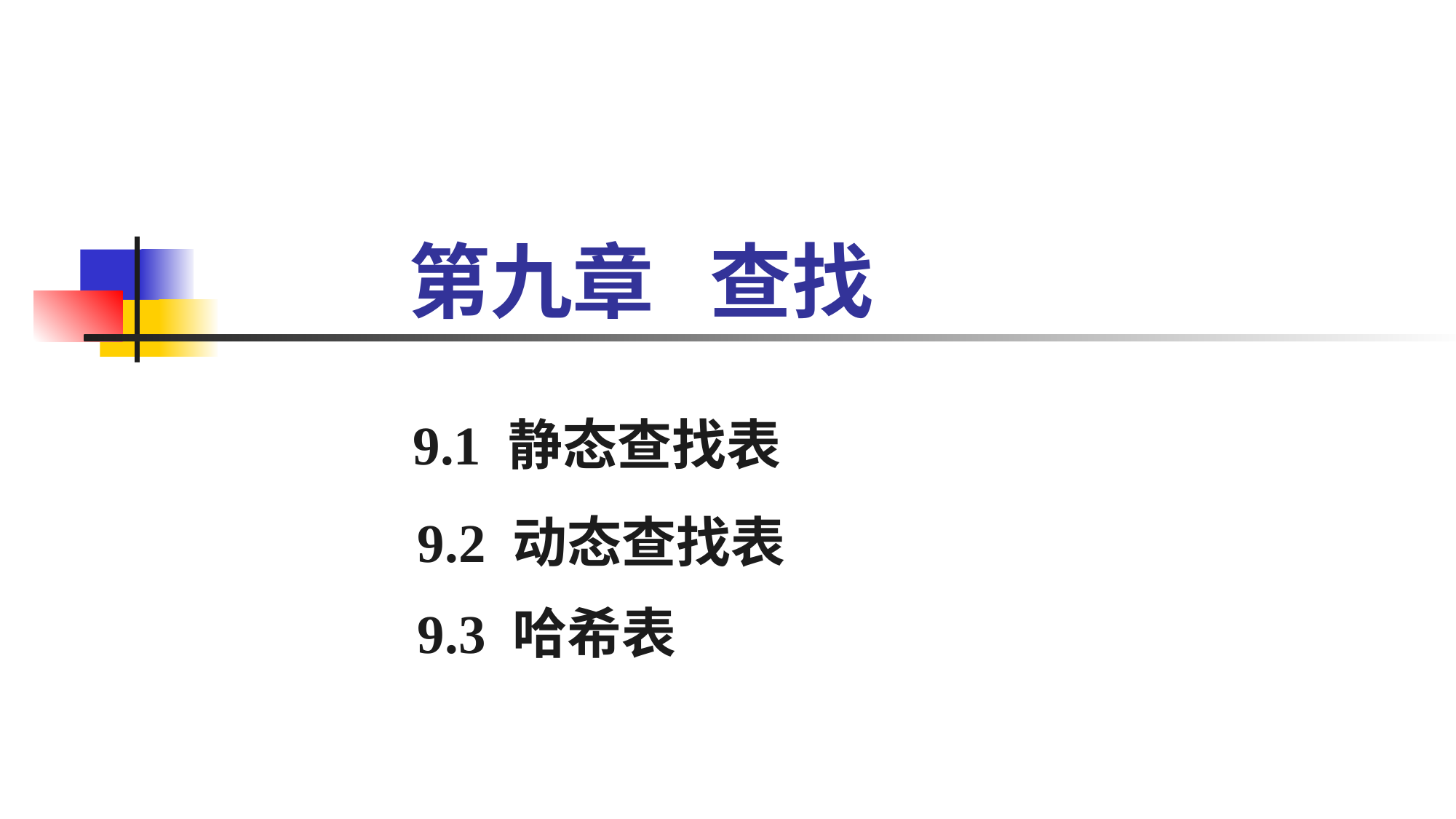

# 第九章   查找
9.1 静态查找表
9.2 动态查找表
9.3 哈希表